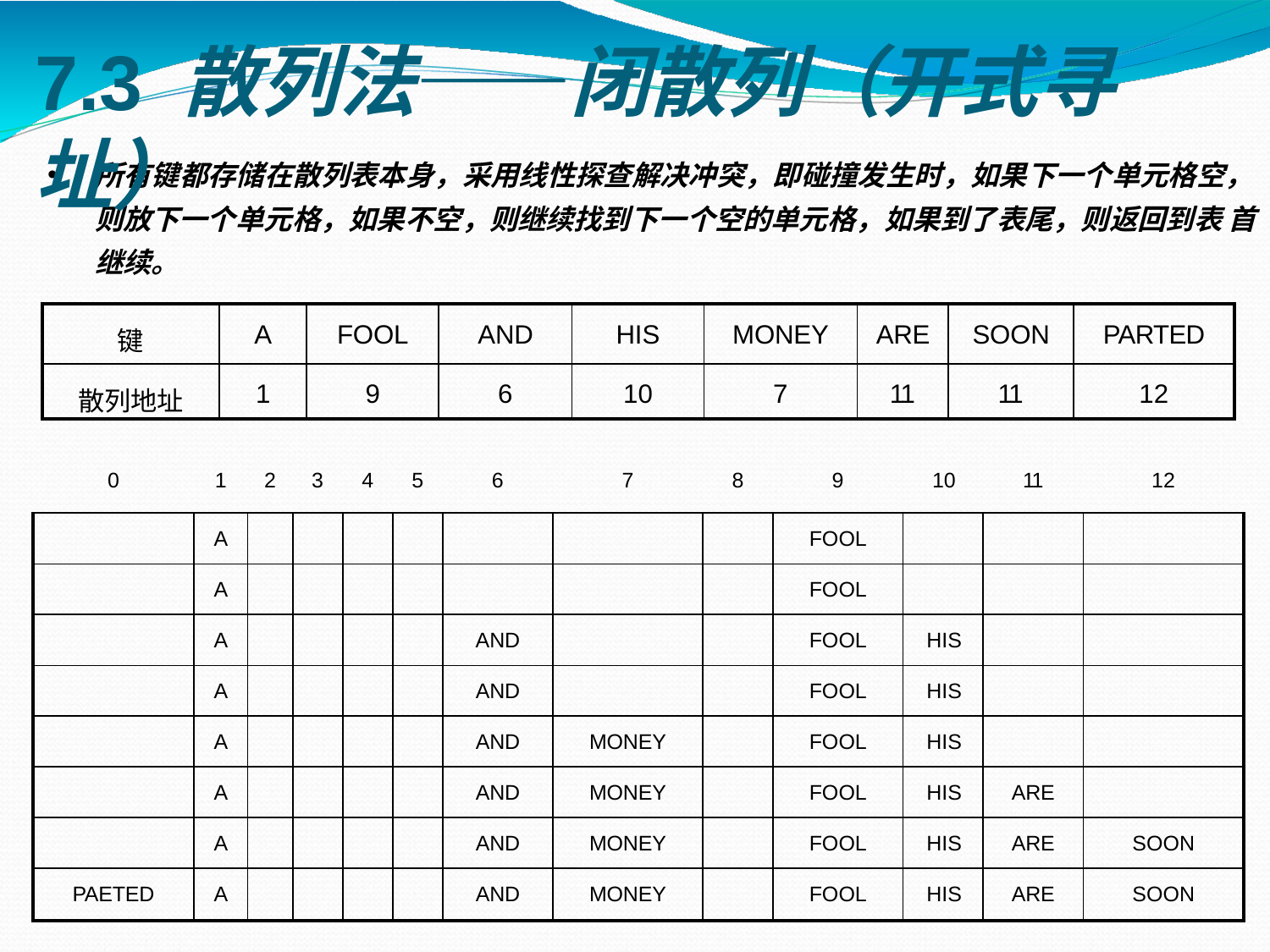

# 7.3 散列法——闭散列（开式寻址）
所有键都存储在散列表本身，采用线性探查解决冲突，即碰撞发生时，如果下一个单元格空， 则放下一个单元格，如果不空，则继续找到下一个空的单元格，如果到了表尾，则返回到表 首继续。
| 键 | A | FOOL | AND | HIS | MONEY | ARE | SOON | PARTED |
| --- | --- | --- | --- | --- | --- | --- | --- | --- |
| 散列地址 | 1 | 9 | 6 | 10 | 7 | 11 | 11 | 12 |
| 0 | 1 | 2 | 3 | 4 | 5 | 6 | 7 | 8 | 9 | 10 | 11 | 12 |
| --- | --- | --- | --- | --- | --- | --- | --- | --- | --- | --- | --- | --- |
|  | A |  |  |  |  |  |  |  | FOOL |  |  |  |
|  | A |  |  |  |  |  |  |  | FOOL |  |  |  |
|  | A |  |  |  |  | AND |  |  | FOOL | HIS |  |  |
|  | A |  |  |  |  | AND |  |  | FOOL | HIS |  |  |
|  | A |  |  |  |  | AND | MONEY |  | FOOL | HIS |  |  |
|  | A |  |  |  |  | AND | MONEY |  | FOOL | HIS | ARE |  |
|  | A |  |  |  |  | AND | MONEY |  | FOOL | HIS | ARE | SOON |
| PAETED | A |  |  |  |  | AND | MONEY |  | FOOL | HIS | ARE | SOON |